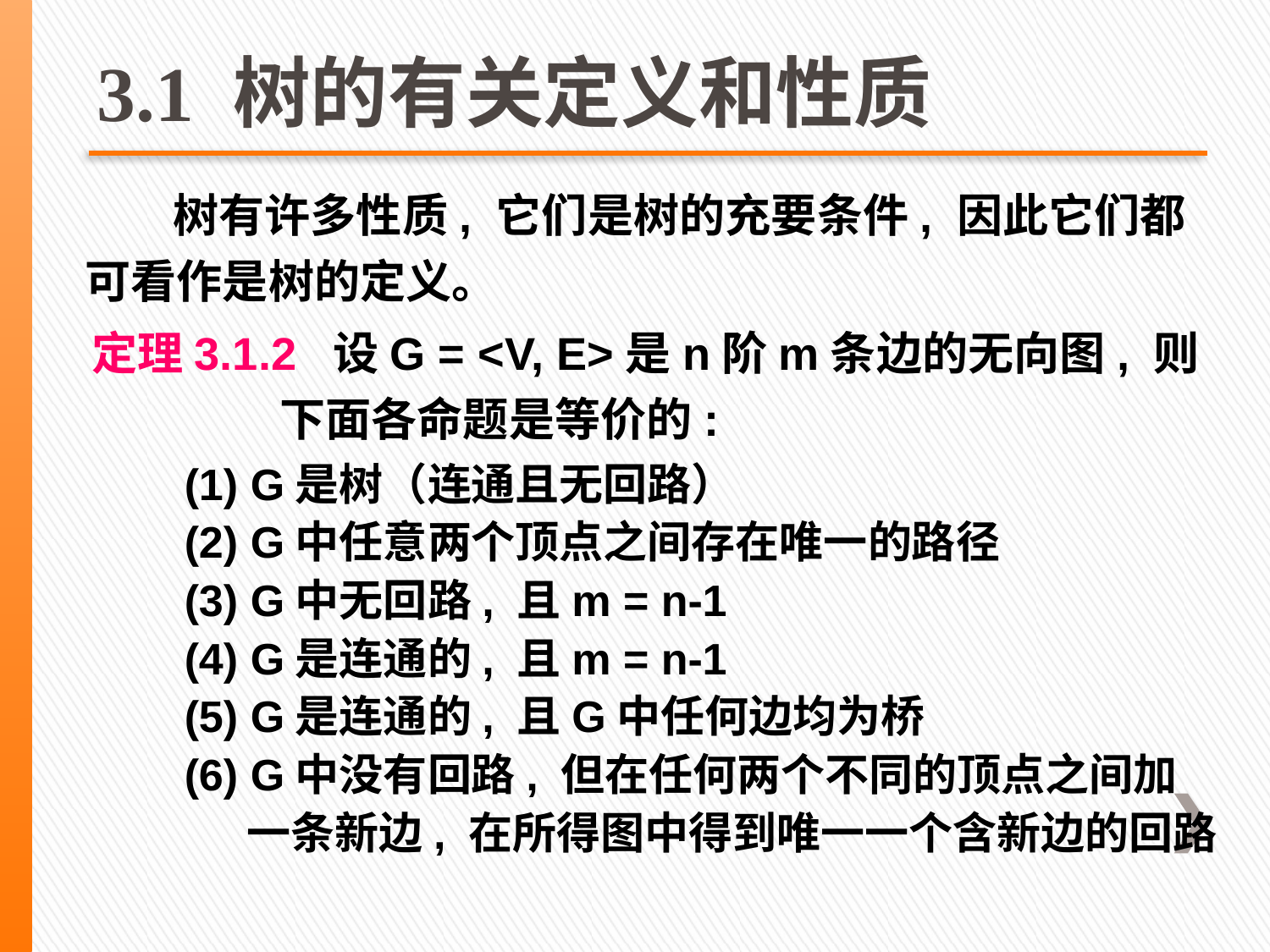

# 3.1 树的有关定义和性质
树有许多性质, 它们是树的充要条件, 因此它们都可看作是树的定义。
定理3.1.2  设G = <V, E>是n阶m条边的无向图, 则下面各命题是等价的:
(1) G是树（连通且无回路）
(2) G中任意两个顶点之间存在唯一的路径
(3) G中无回路, 且m = n-1
(4) G是连通的, 且m = n-1
(5) G是连通的, 且G中任何边均为桥
(6) G中没有回路, 但在任何两个不同的顶点之间加一条新边, 在所得图中得到唯一一个含新边的回路